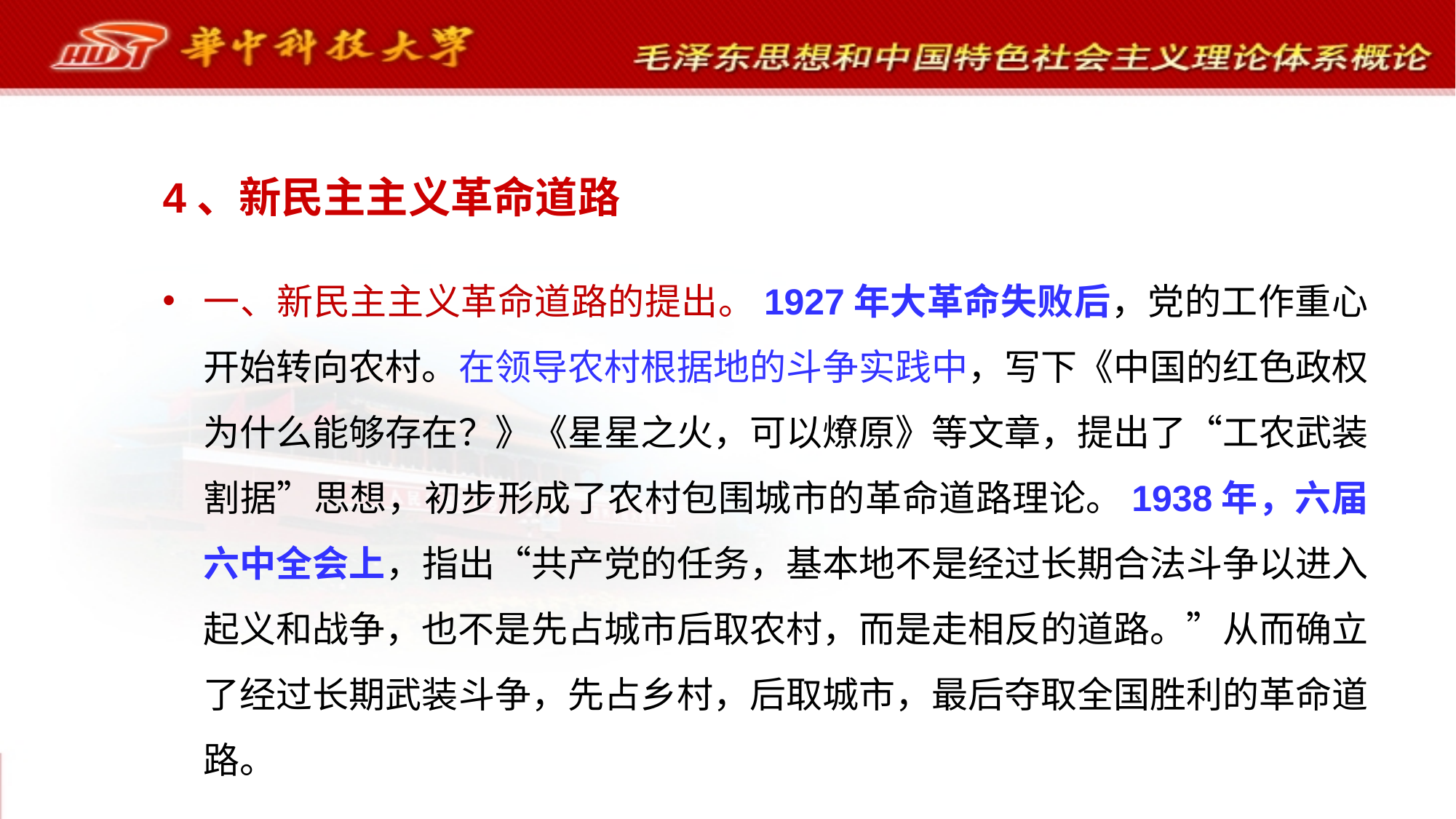

# 4、新民主主义革命道路
一、新民主主义革命道路的提出。1927年大革命失败后，党的工作重心开始转向农村。在领导农村根据地的斗争实践中，写下《中国的红色政权为什么能够存在？》《星星之火，可以燎原》等文章，提出了“工农武装割据”思想，初步形成了农村包围城市的革命道路理论。1938年，六届六中全会上，指出“共产党的任务，基本地不是经过长期合法斗争以进入起义和战争，也不是先占城市后取农村，而是走相反的道路。”从而确立了经过长期武装斗争，先占乡村，后取城市，最后夺取全国胜利的革命道路。